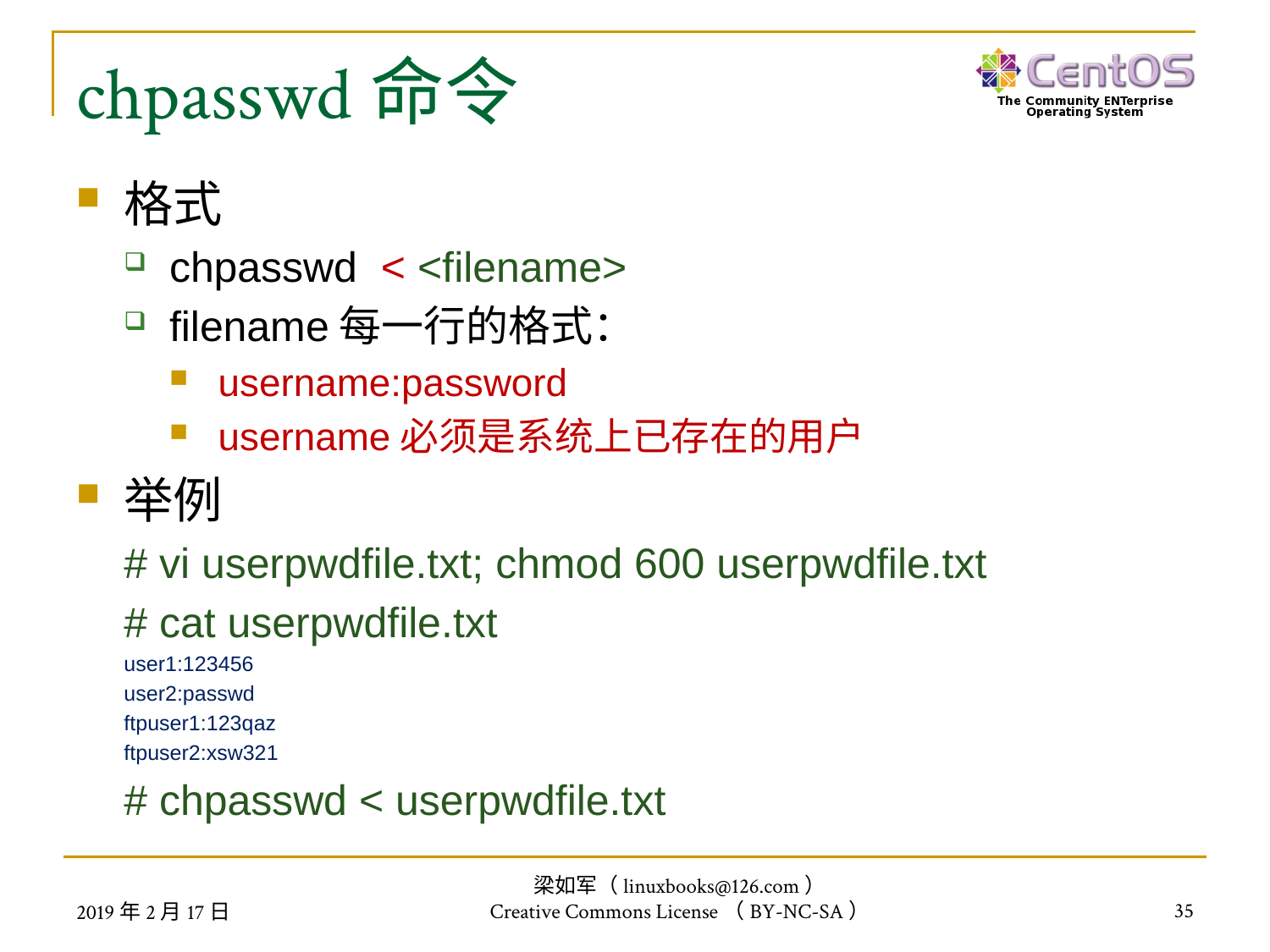

# chpasswd命令
格式
chpasswd  < <filename>
filename每一行的格式：
username:password
username必须是系统上已存在的用户
举例
# vi userpwdfile.txt; chmod 600 userpwdfile.txt
# cat userpwdfile.txt
user1:123456
user2:passwd
ftpuser1:123qaz
ftpuser2:xsw321
# chpasswd < userpwdfile.txt
梁如军（linuxbooks@126.com）
Creative Commons License（BY-NC-SA）
2019年2月17日
35